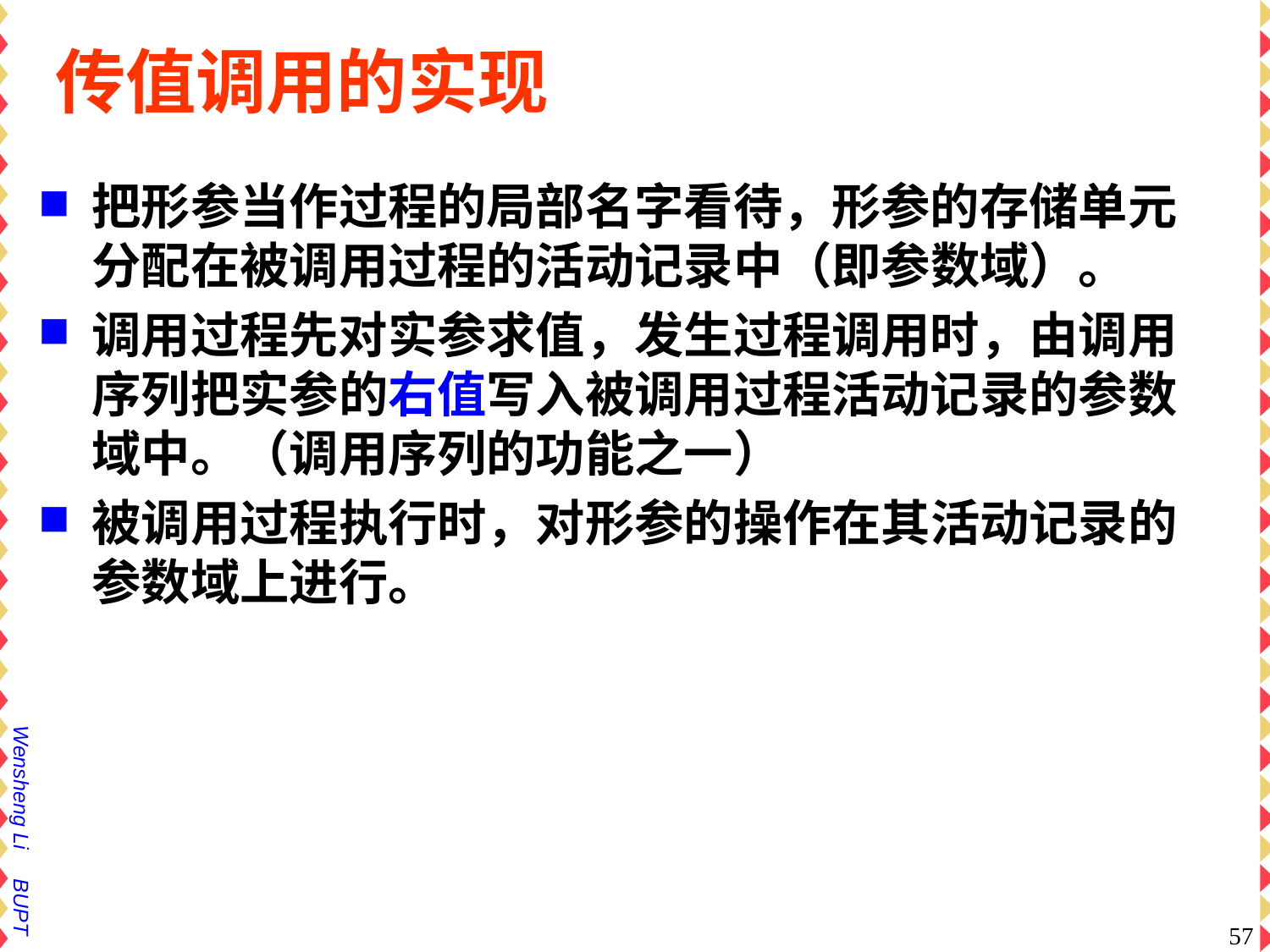

# 传值调用的实现
把形参当作过程的局部名字看待，形参的存储单元分配在被调用过程的活动记录中（即参数域）。
调用过程先对实参求值，发生过程调用时，由调用序列把实参的右值写入被调用过程活动记录的参数域中。（调用序列的功能之一）
被调用过程执行时，对形参的操作在其活动记录的参数域上进行。
57